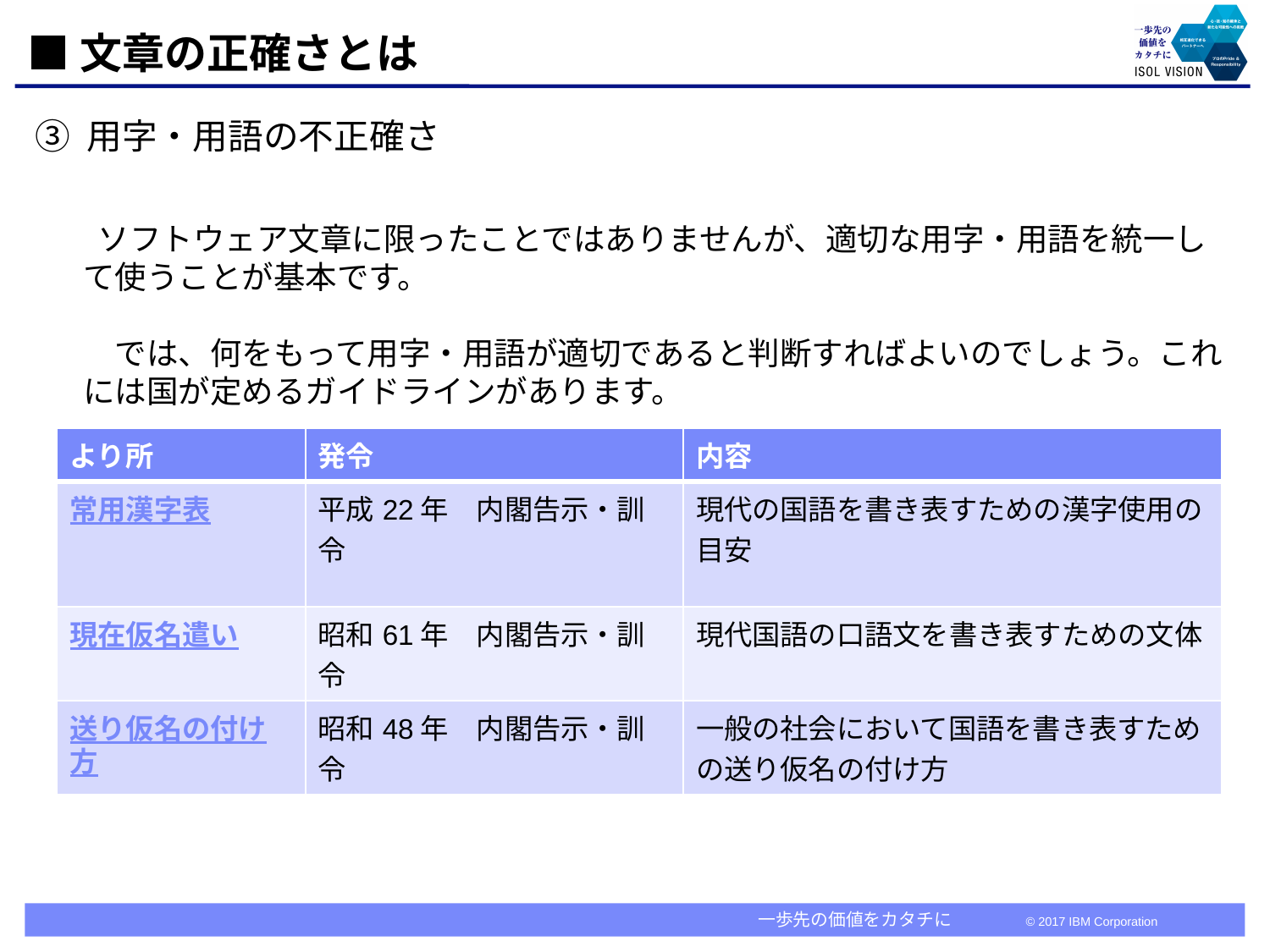

# ■文章の正確さとは
③ 用字・用語の不正確さ

 ソフトウェア文章に限ったことではありませんが、適切な用字・用語を統一して使うことが基本です。

　では、何をもって用字・用語が適切であると判断すればよいのでしょう。これには国が定めるガイドラインがあります。

| より所 | 発令 | 内容 |
| --- | --- | --- |
| 常用漢字表 | 平成22年　内閣告示・訓令 | 現代の国語を書き表すための漢字使用の目安 |
| 現在仮名遣い | 昭和61年　内閣告示・訓令 | 現代国語の口語文を書き表すための文体 |
| 送り仮名の付け方 | 昭和48年　内閣告示・訓令 | 一般の社会において国語を書き表すための送り仮名の付け方 |